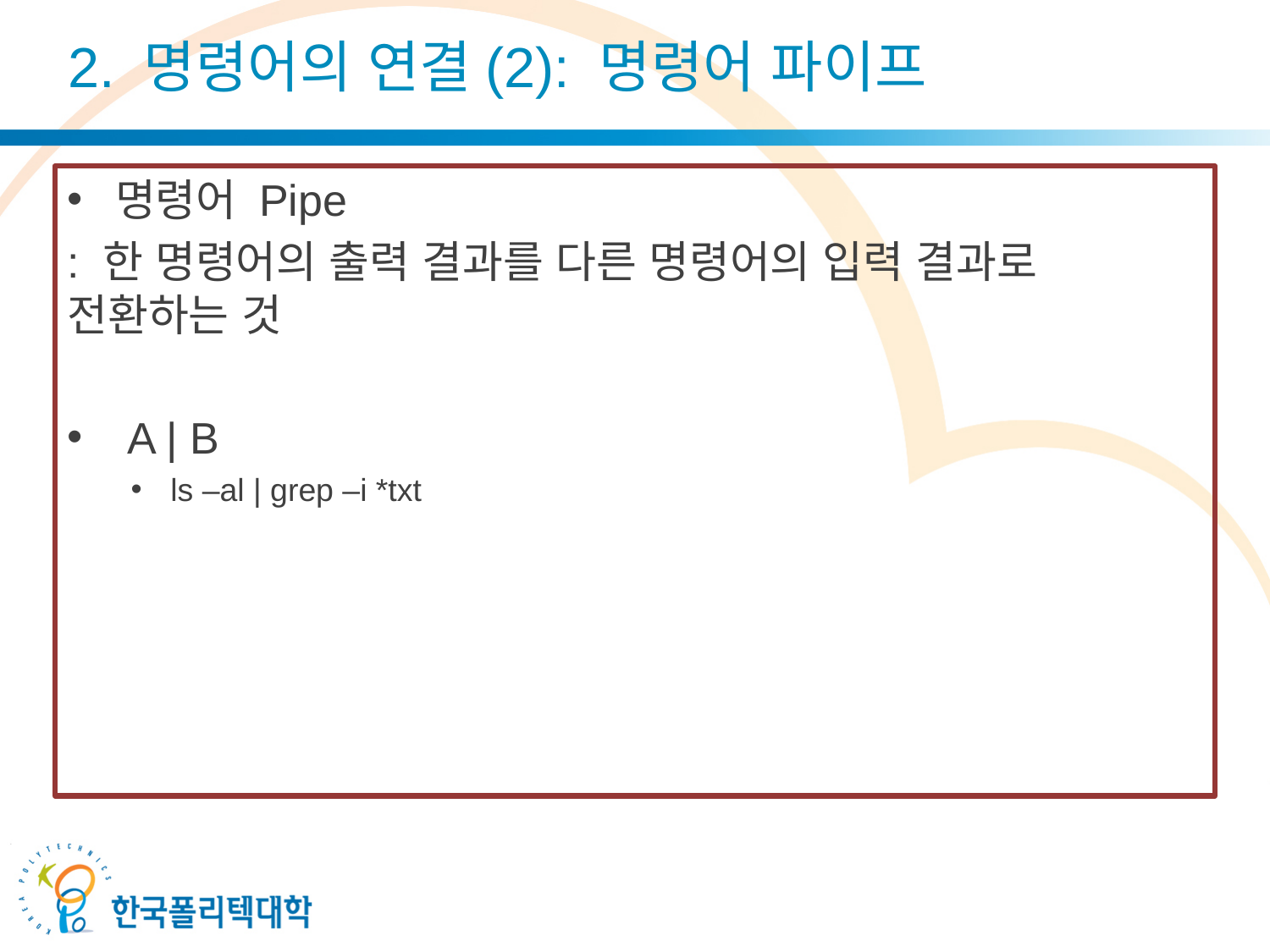

# 2. 명령어의 연결(2): 명령어 파이프
명령어 Pipe
: 한 명령어의 출력 결과를 다른 명령어의 입력 결과로 전환하는 것

 A | B
ls –al | grep –i *txt